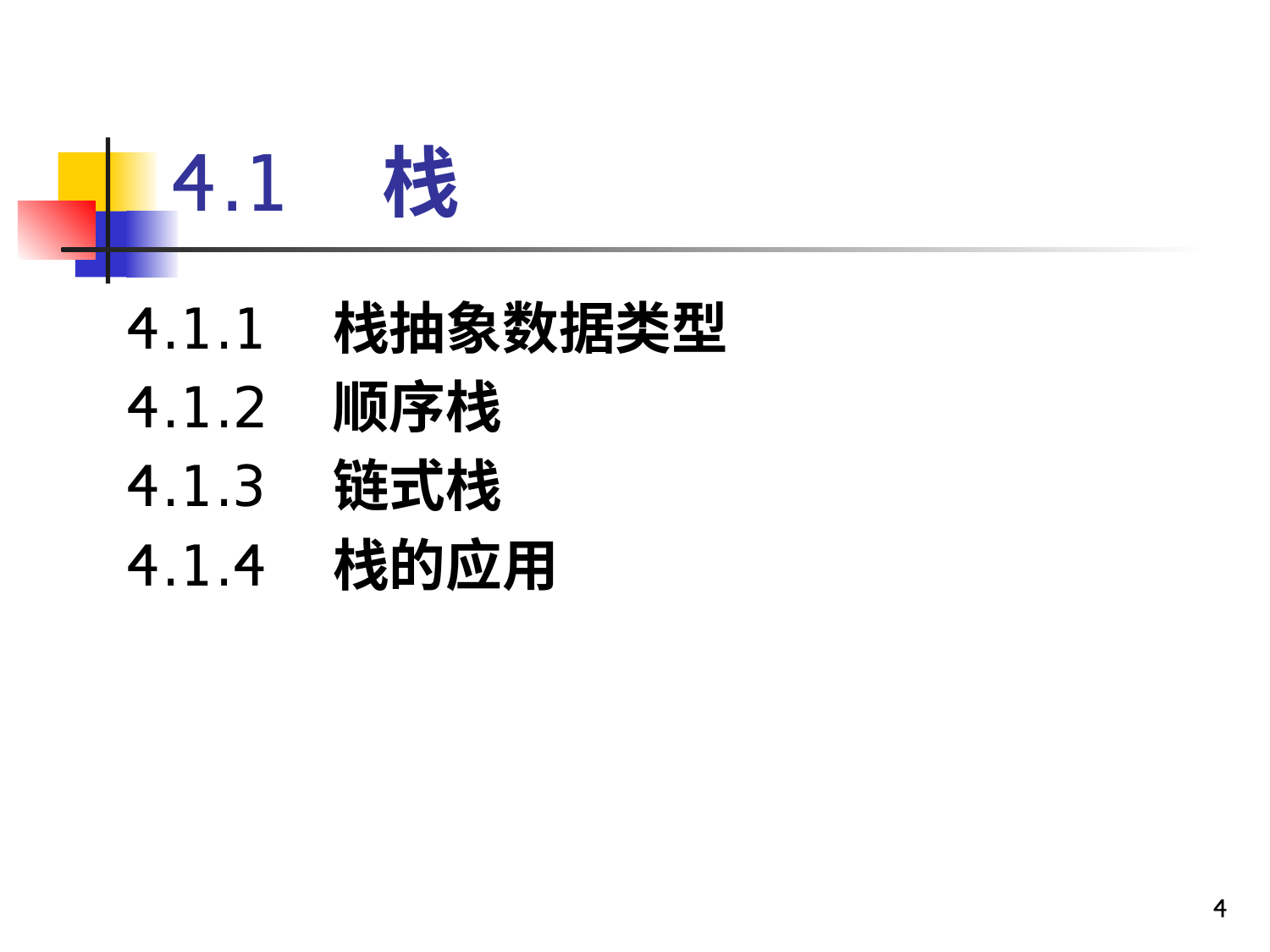

# 4.1   栈
4.1.1   栈抽象数据类型
4.1.2   顺序栈
4.1.3   链式栈
4.1.4   栈的应用
4